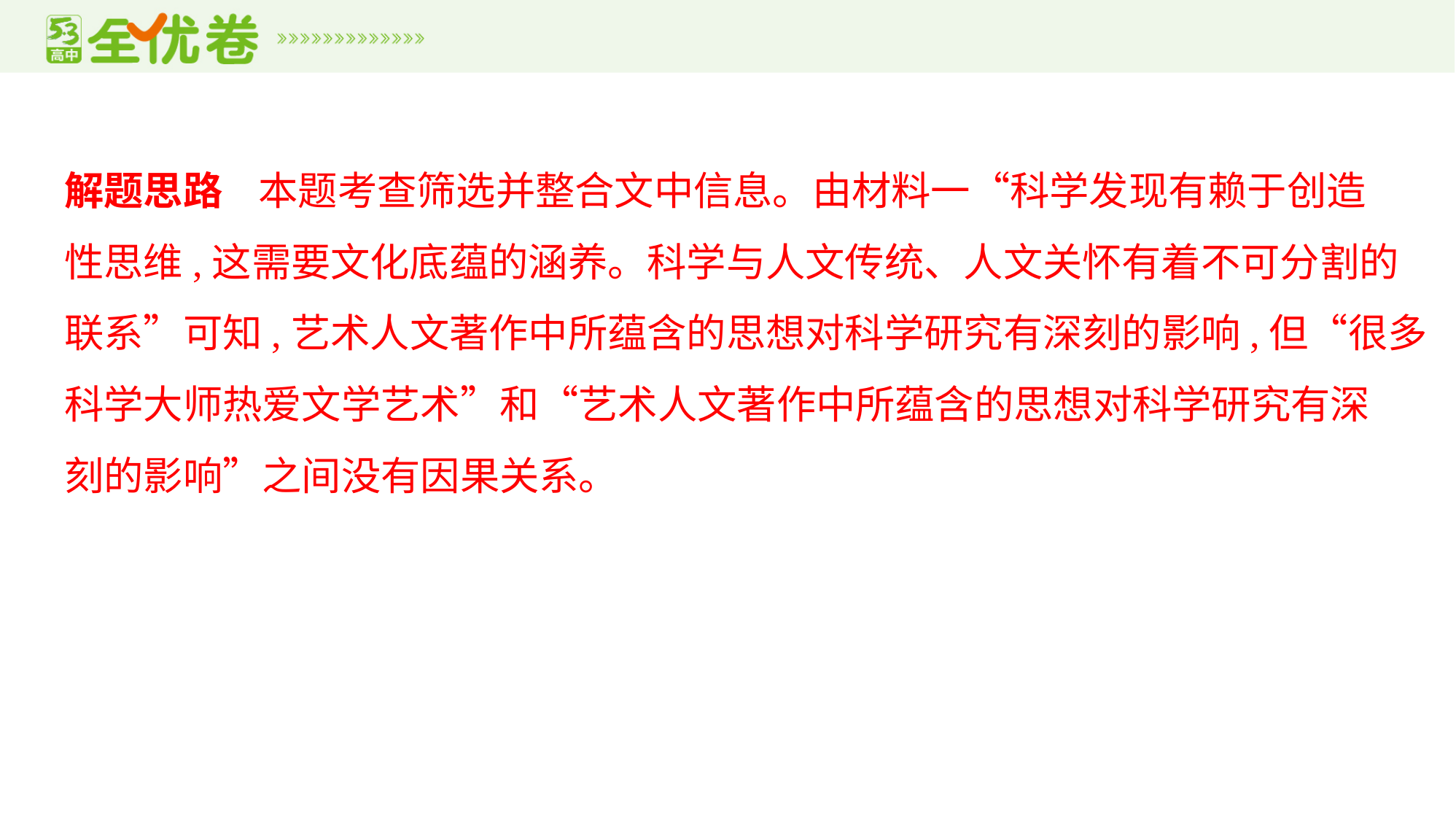

解题思路    本题考查筛选并整合文中信息。由材料一“科学发现有赖于创造
性思维,这需要文化底蕴的涵养。科学与人文传统、人文关怀有着不可分割的
联系”可知,艺术人文著作中所蕴含的思想对科学研究有深刻的影响,但“很多
科学大师热爱文学艺术”和“艺术人文著作中所蕴含的思想对科学研究有深
刻的影响”之间没有因果关系。